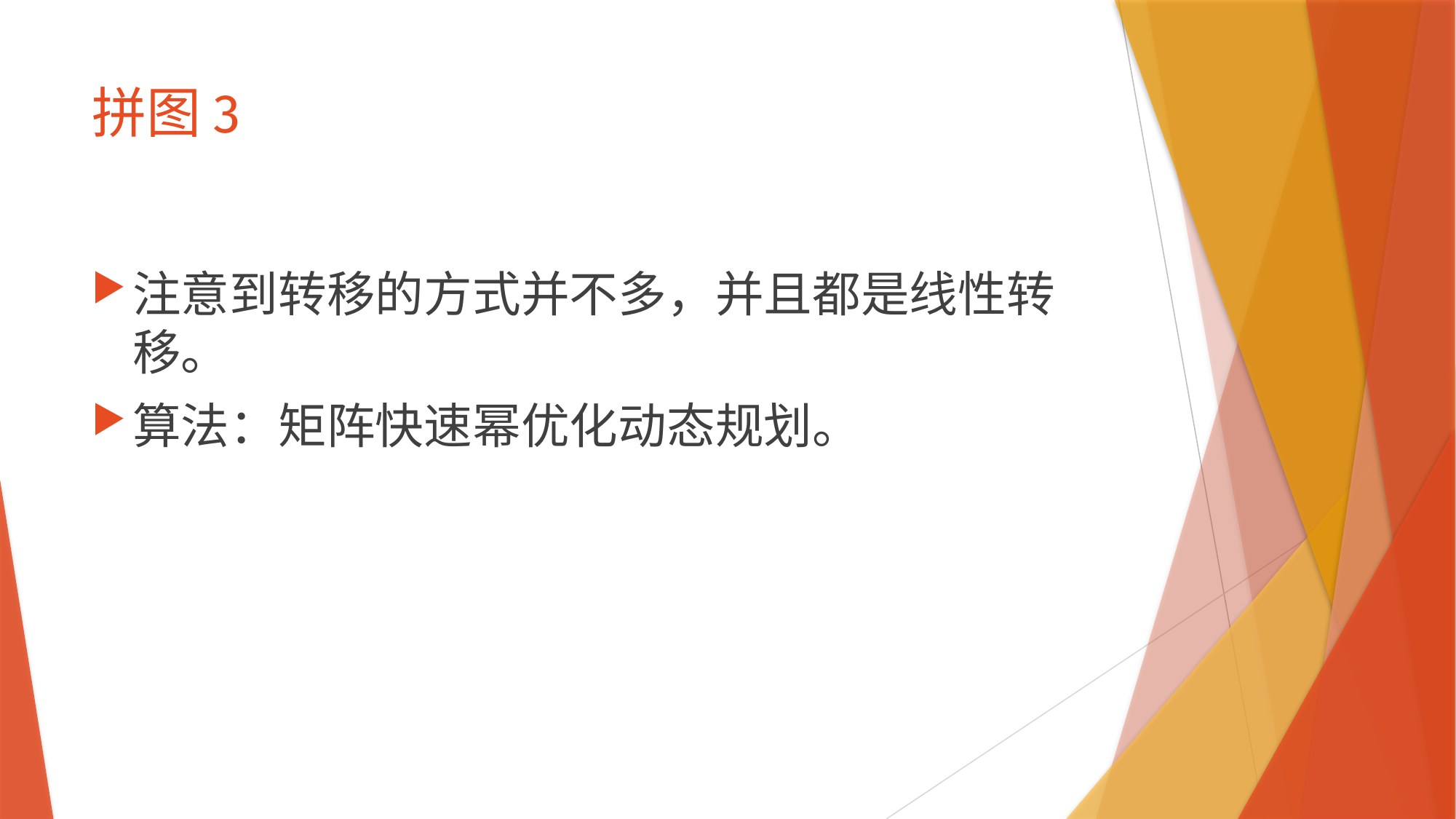

# 拼图3
注意到转移的方式并不多，并且都是线性转移。
算法：矩阵快速幂优化动态规划。